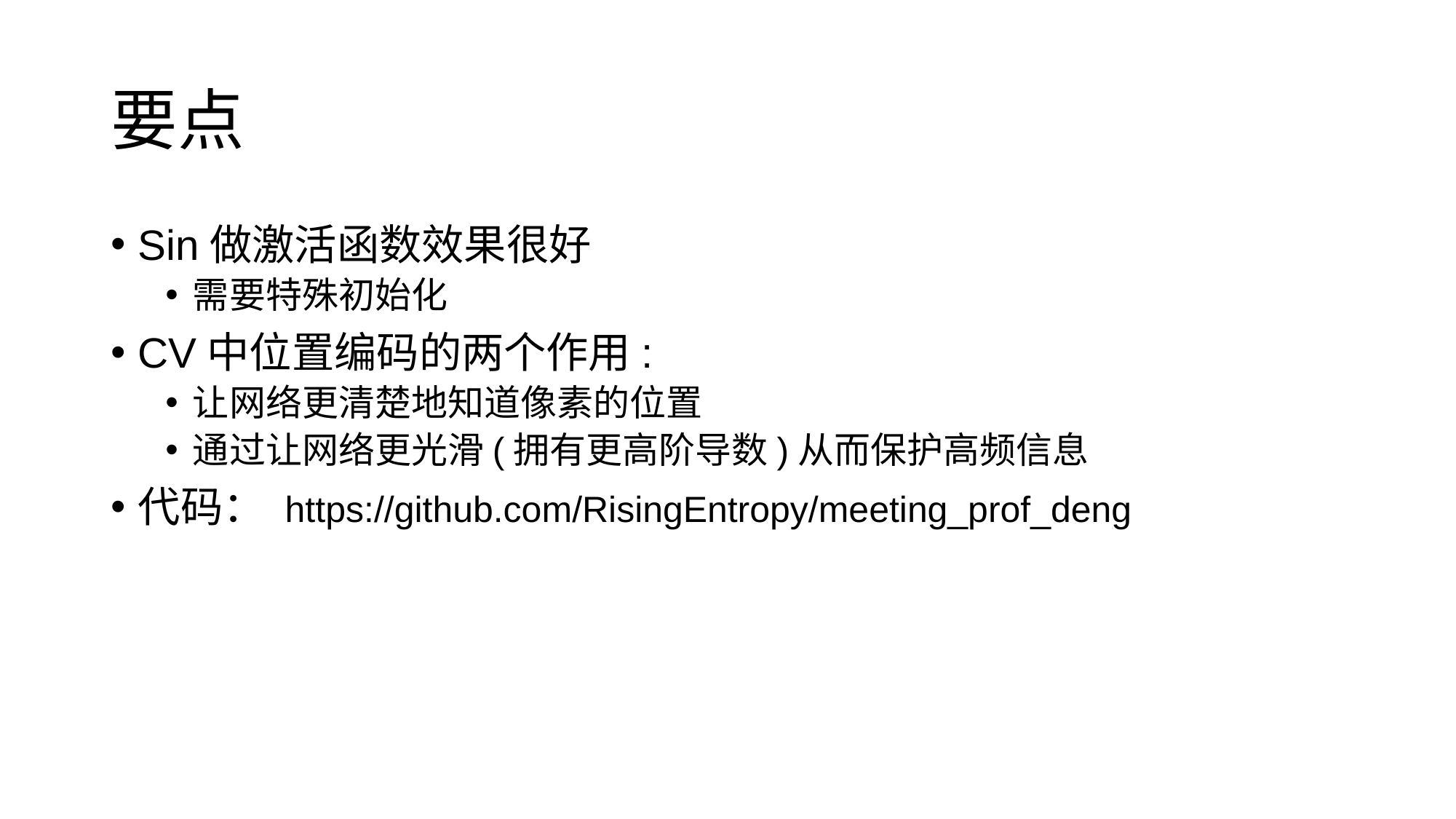

# 要点
Sin做激活函数效果很好
需要特殊初始化
CV中位置编码的两个作用:
让网络更清楚地知道像素的位置
通过让网络更光滑(拥有更高阶导数)从而保护高频信息
代码： https://github.com/RisingEntropy/meeting_prof_deng